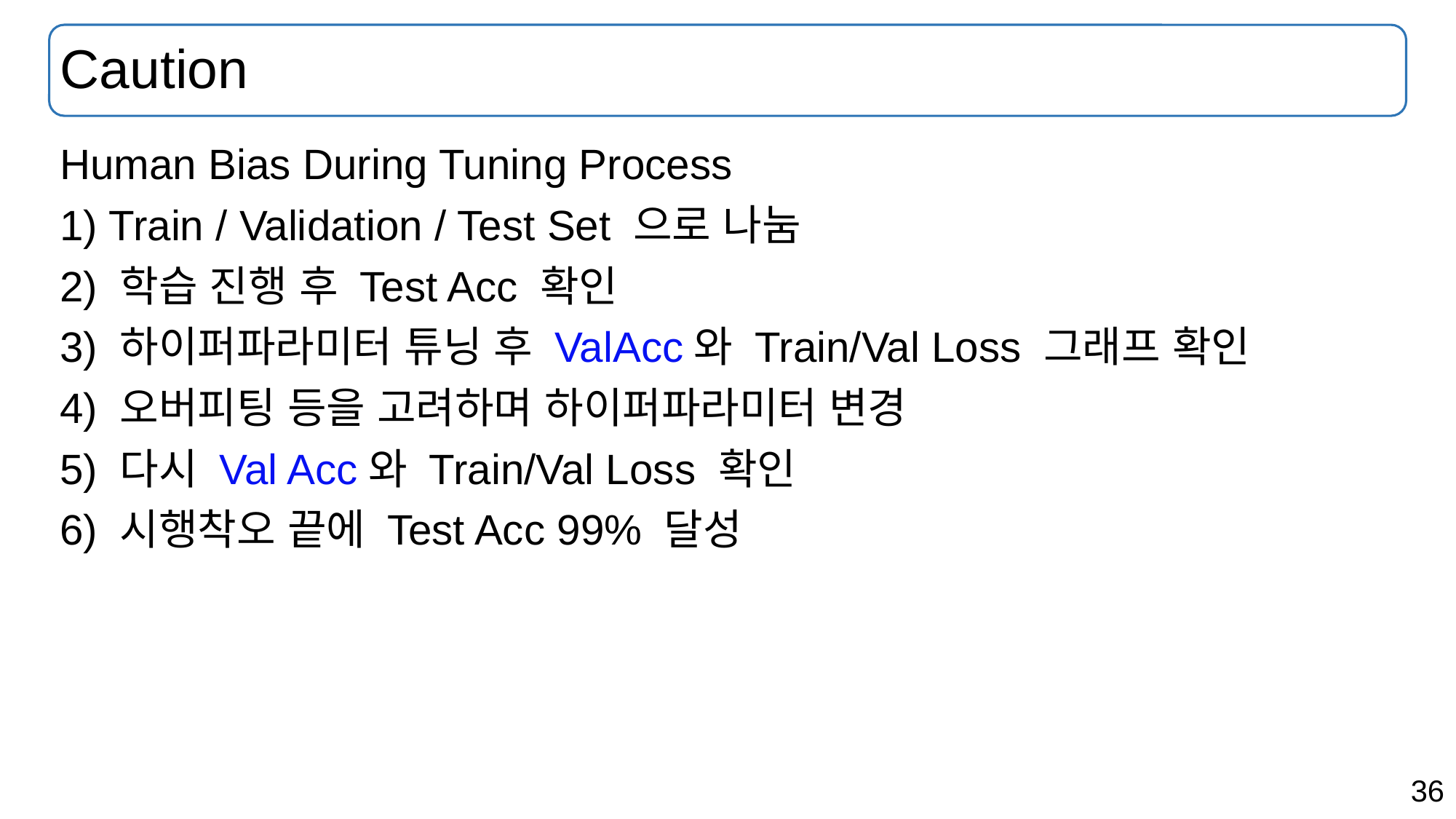

# Caution
Human Bias During Tuning Process
1) Train / Validation / Test Set 으로 나눔
2) 학습 진행 후 Test Acc 확인
3) 하이퍼파라미터 튜닝 후 ValAcc와 Train/Val Loss 그래프 확인
4) 오버피팅 등을 고려하며 하이퍼파라미터 변경
5) 다시 Val Acc와 Train/Val Loss 확인
6) 시행착오 끝에 Test Acc 99% 달성